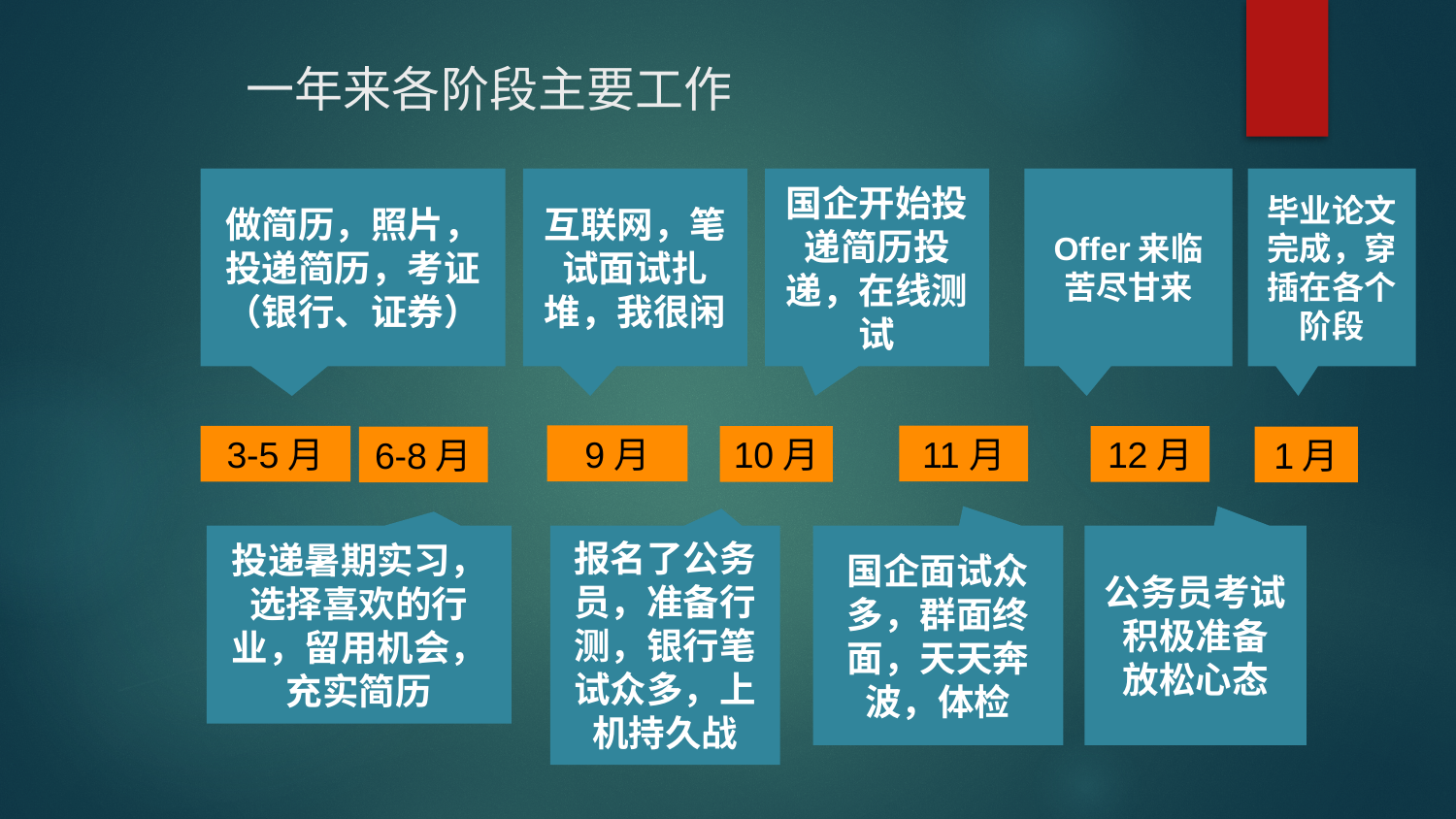

一年来各阶段主要工作
做简历，照片，投递简历，考证（银行、证券）
Offer来临苦尽甘来
毕业论文完成，穿插在各个阶段
互联网，笔试面试扎堆，我很闲
国企开始投递简历投递，在线测试
9月
11月
3-5月
10月
12月
6-8月
1月
投递暑期实习，选择喜欢的行业，留用机会，充实简历
报名了公务员，准备行测，银行笔试众多，上机持久战
国企面试众多，群面终面，天天奔波，体检
公务员考试
积极准备
放松心态